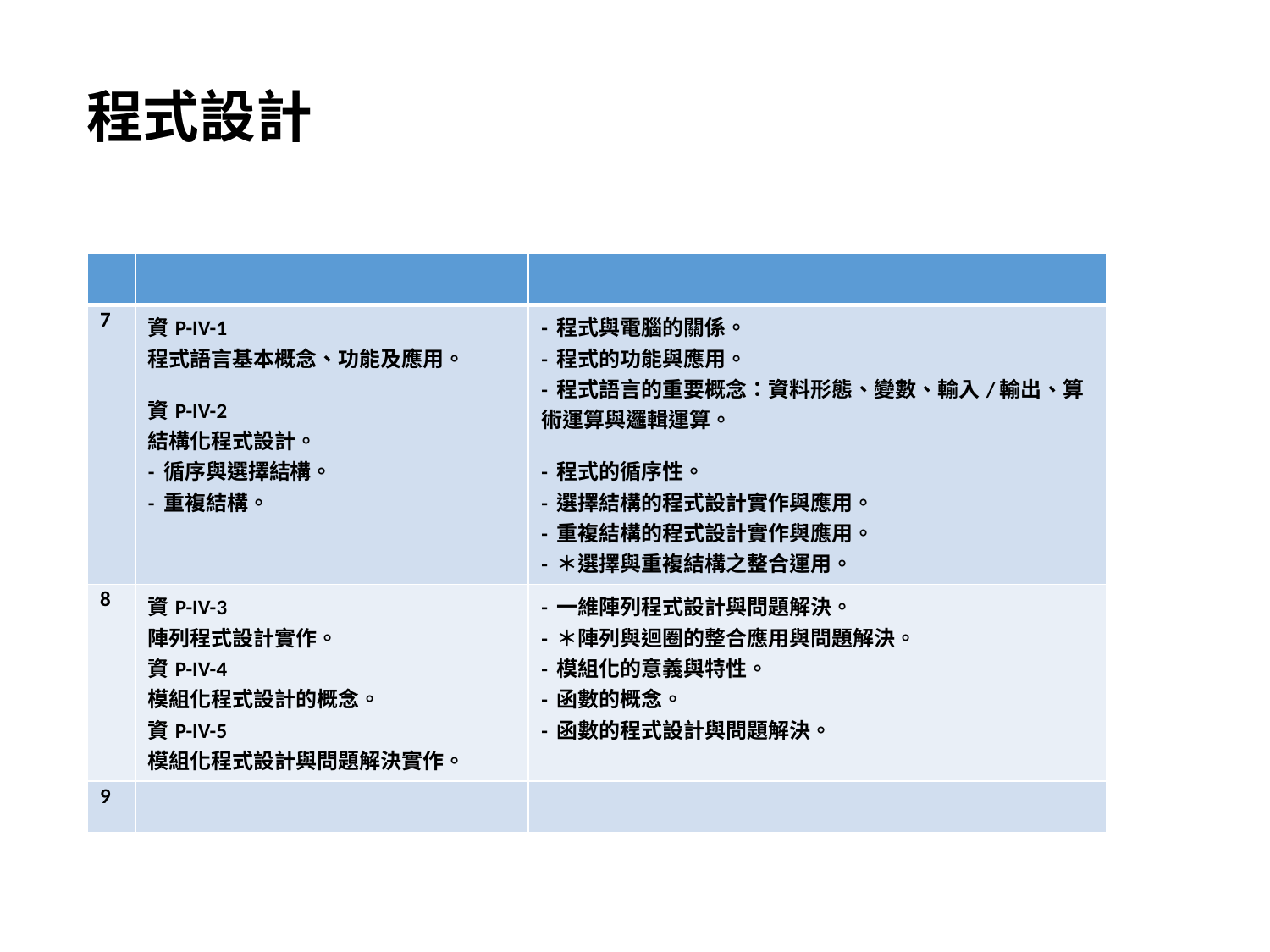

程式設計
|  |  |  |
| --- | --- | --- |
| 7 | 資P-IV-1 程式語言基本概念、功能及應用。 資P-IV-2 結構化程式設計。 - 循序與選擇結構。 - 重複結構。 | - 程式與電腦的關係。 - 程式的功能與應用。 - 程式語言的重要概念：資料形態、變數、輸入/輸出、算術運算與邏輯運算。 - 程式的循序性。 - 選擇結構的程式設計實作與應用。 - 重複結構的程式設計實作與應用。 - ＊選擇與重複結構之整合運用。 |
| 8 | 資P-IV-3 陣列程式設計實作。 資P-IV-4 模組化程式設計的概念。 資P-IV-5 模組化程式設計與問題解決實作。 | - 一維陣列程式設計與問題解決。 - ＊陣列與迴圈的整合應用與問題解決。 - 模組化的意義與特性。 - 函數的概念。 - 函數的程式設計與問題解決。 |
| 9 |  |  |